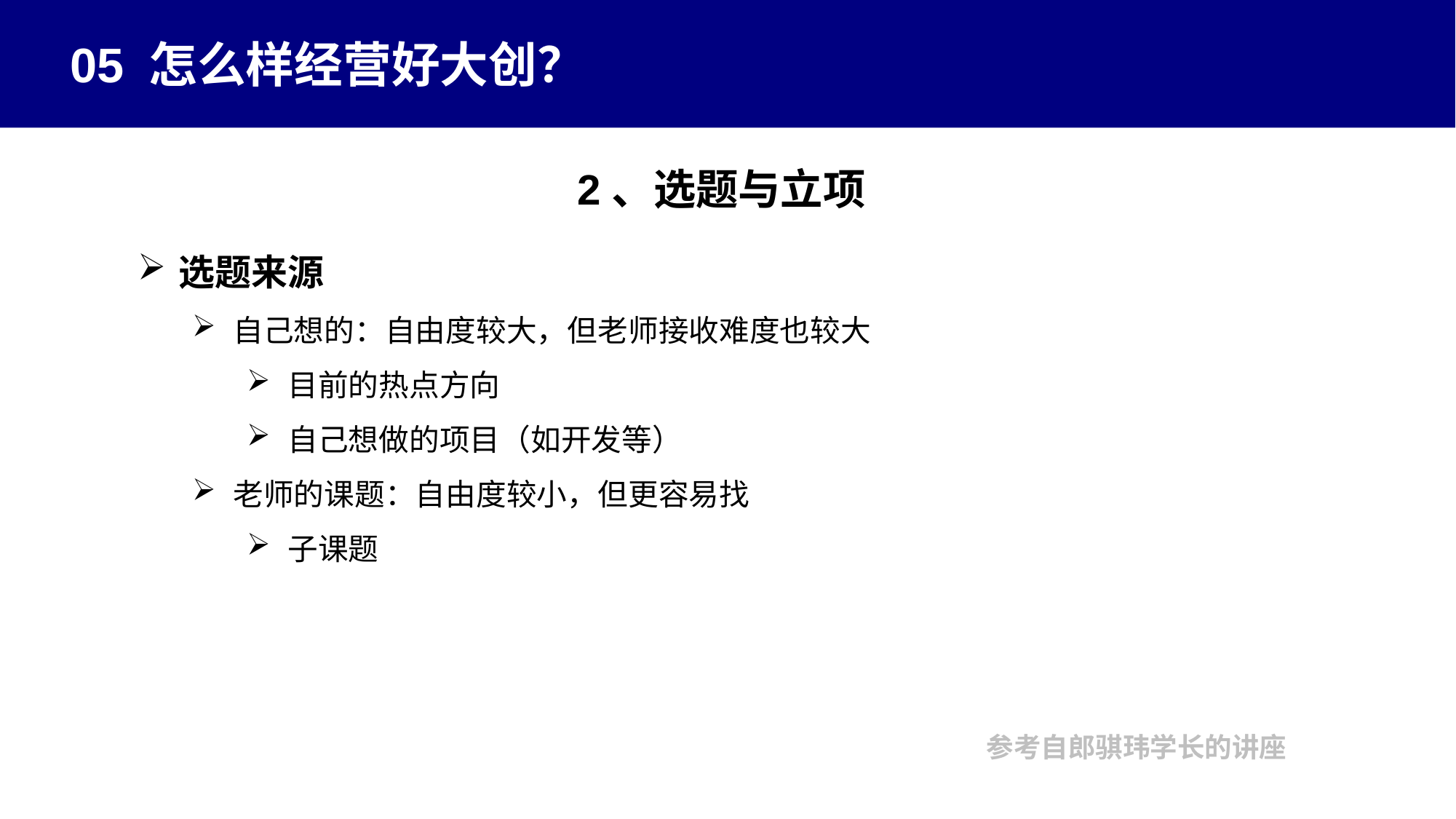

05 怎么样经营好大创？
2、选题与立项
选题来源
自己想的：自由度较大，但老师接收难度也较大
目前的热点方向
自己想做的项目（如开发等）
老师的课题：自由度较小，但更容易找
子课题
参考自郎骐玮学长的讲座
21